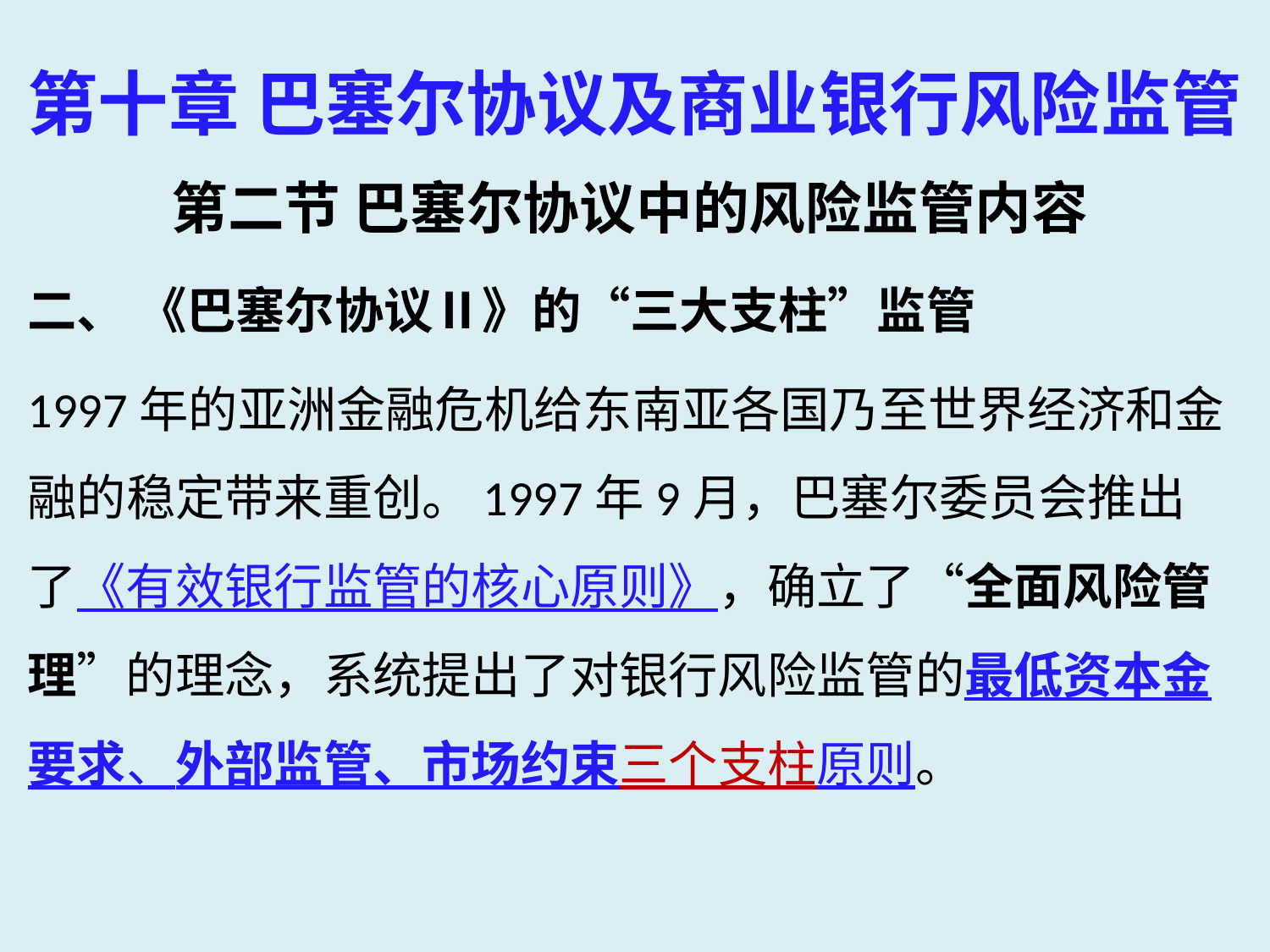

# 第十章 巴塞尔协议及商业银行风险监管
第二节 巴塞尔协议中的风险监管内容
二、 《巴塞尔协议Ⅱ》的“三大支柱”监管
1997年的亚洲金融危机给东南亚各国乃至世界经济和金融的稳定带来重创。1997年9月，巴塞尔委员会推出了《有效银行监管的核心原则》，确立了“全面风险管理”的理念，系统提出了对银行风险监管的最低资本金要求、外部监管、市场约束三个支柱原则。
19